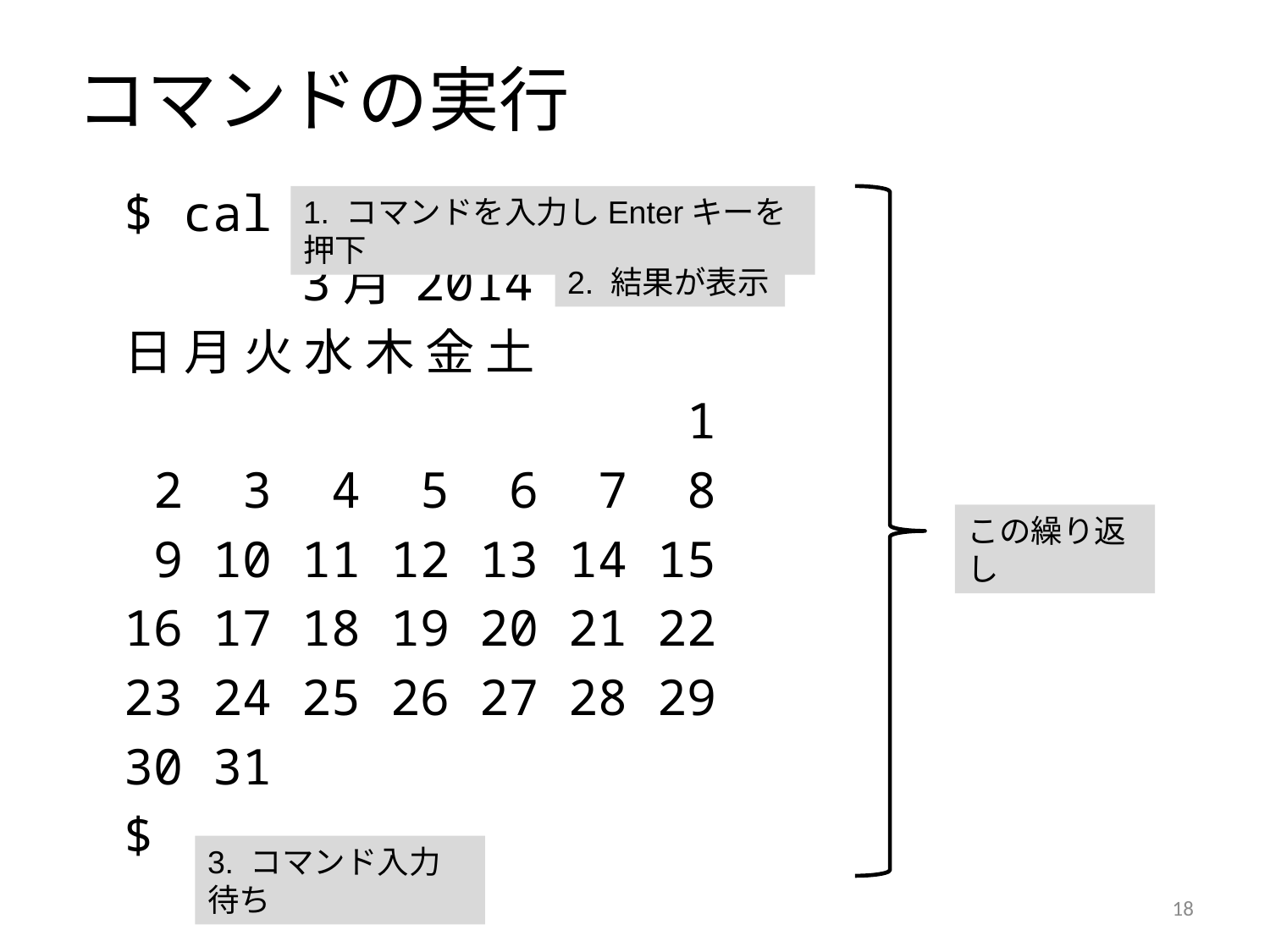

# コマンドの実行
	$ cal
	      3月 2014
	日 月 火 水 木 金 土
	                   1
	 2  3  4  5  6  7  8
	 9 10 11 12 13 14 15
	16 17 18 19 20 21 22
	23 24 25 26 27 28 29
	30 31
	$
1. コマンドを入力しEnterキーを押下

2. 結果が表示
この繰り返し
3. コマンド入力待ち
18